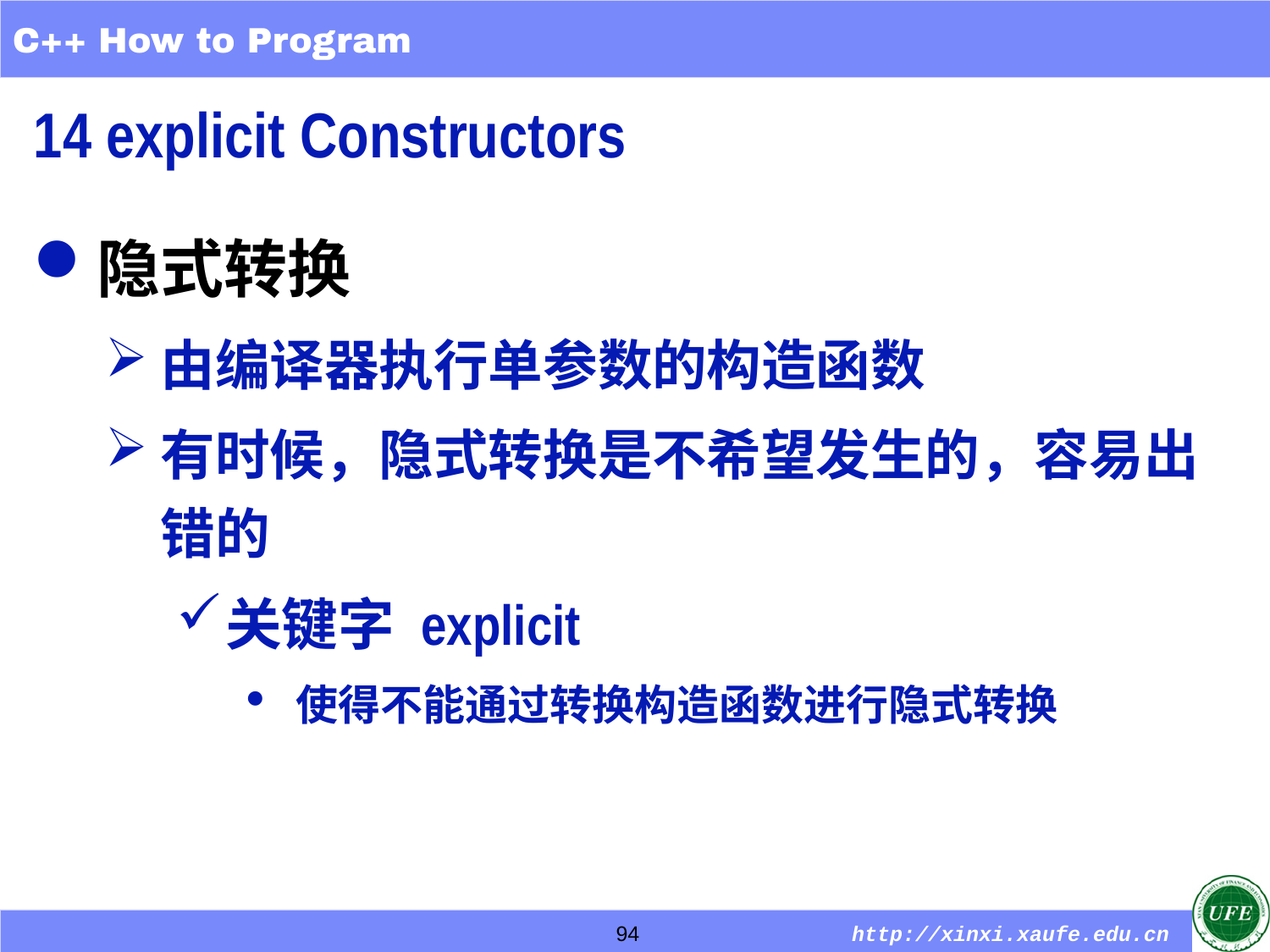

14 explicit Constructors
隐式转换
由编译器执行单参数的构造函数
有时候，隐式转换是不希望发生的，容易出错的
关键字 explicit
使得不能通过转换构造函数进行隐式转换
94